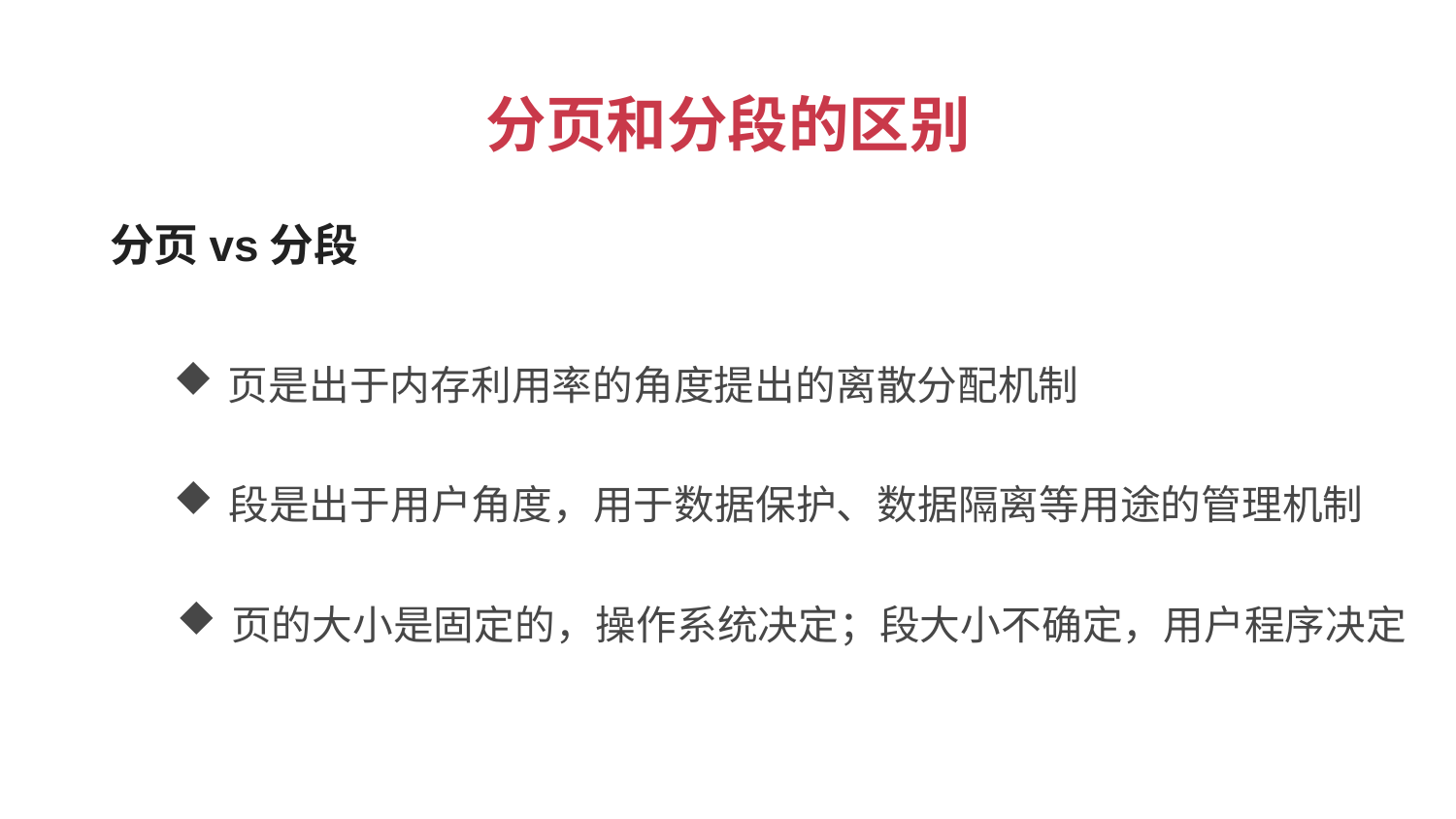

分页和分段的区别
 分页vs分段
页是出于内存利用率的角度提出的离散分配机制
段是出于用户角度，用于数据保护、数据隔离等用途的管理机制
页的大小是固定的，操作系统决定；段大小不确定，用户程序决定